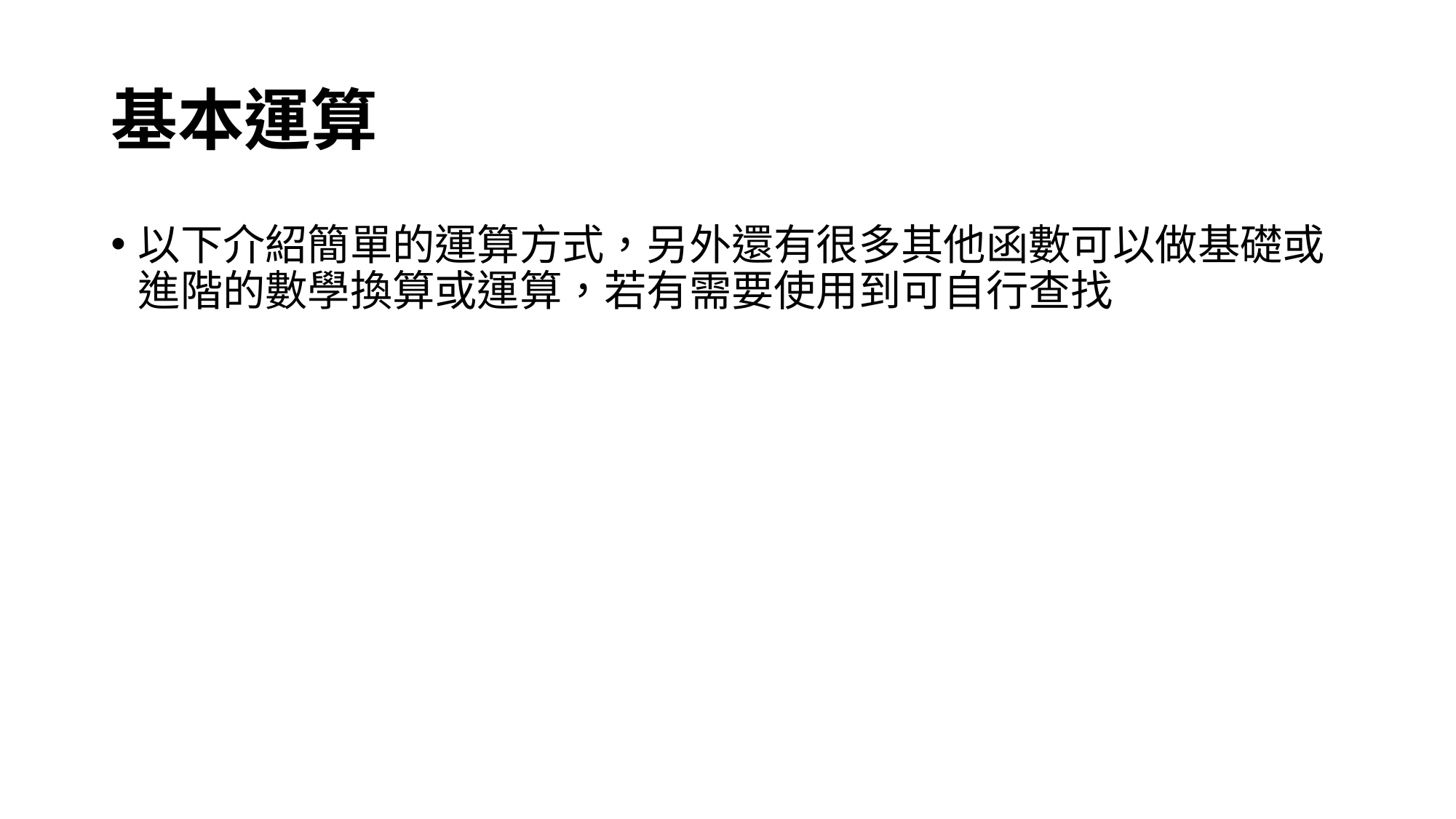

# 基本運算
以下介紹簡單的運算方式，另外還有很多其他函數可以做基礎或進階的數學換算或運算，若有需要使用到可自行查找